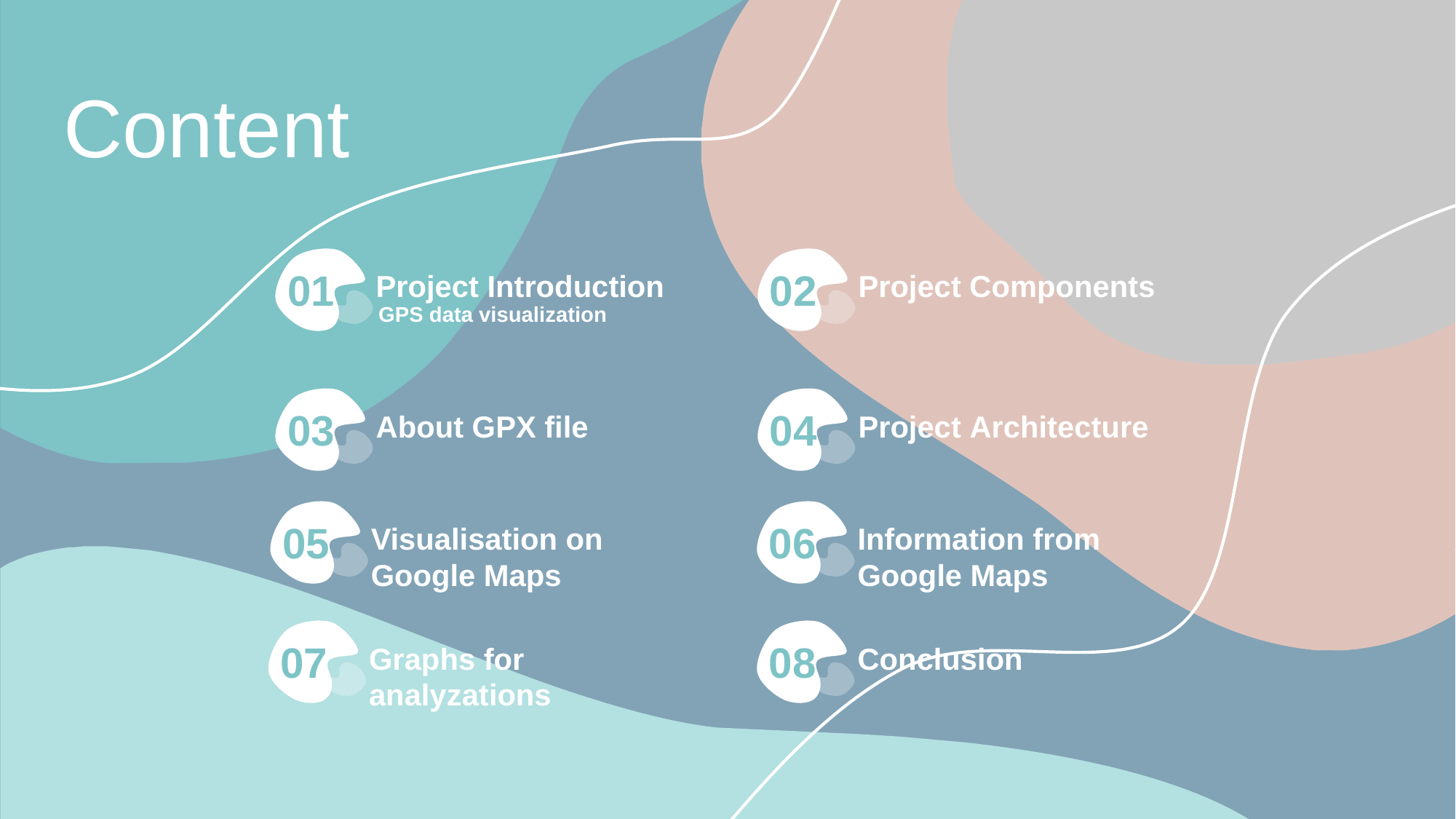

51PPT模板网   www.51pp tmoban.com

Content
https://www.ypppt.com/

01
Project Introduction

GPS data visualization

02
Project Components

03
About GPX file

04
Project Architecture

05
Visualisation on Google Maps

06
Information from Google Maps

07
Graphs for analyzations

08
Conclusion